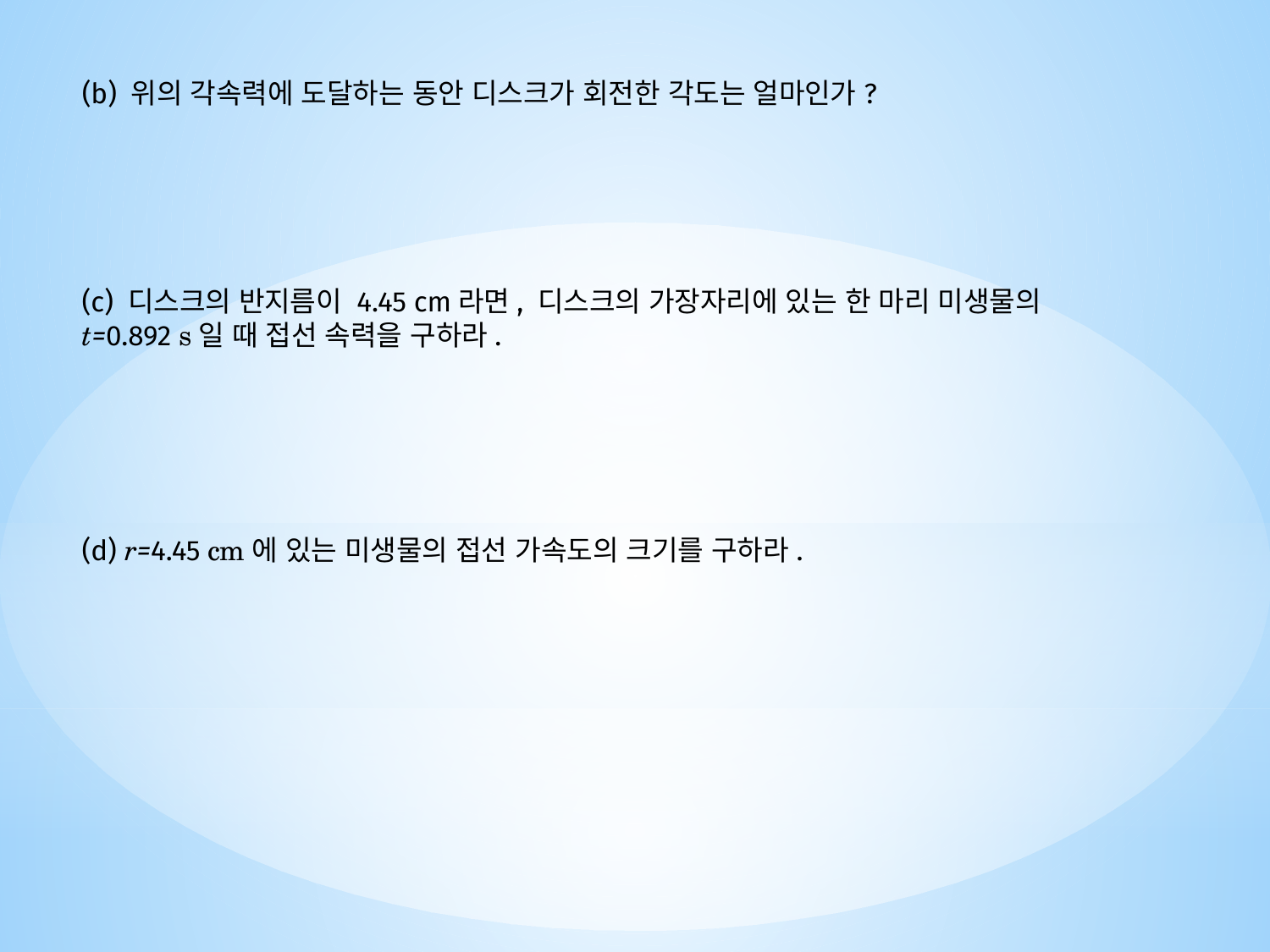

(b) 위의 각속력에 도달하는 동안 디스크가 회전한 각도는 얼마인가?
(c) 디스크의 반지름이 4.45 cm라면, 디스크의 가장자리에 있는 한 마리 미생물의
t=0.892 s일 때 접선 속력을 구하라.
(d) r=4.45 cm에 있는 미생물의 접선 가속도의 크기를 구하라.